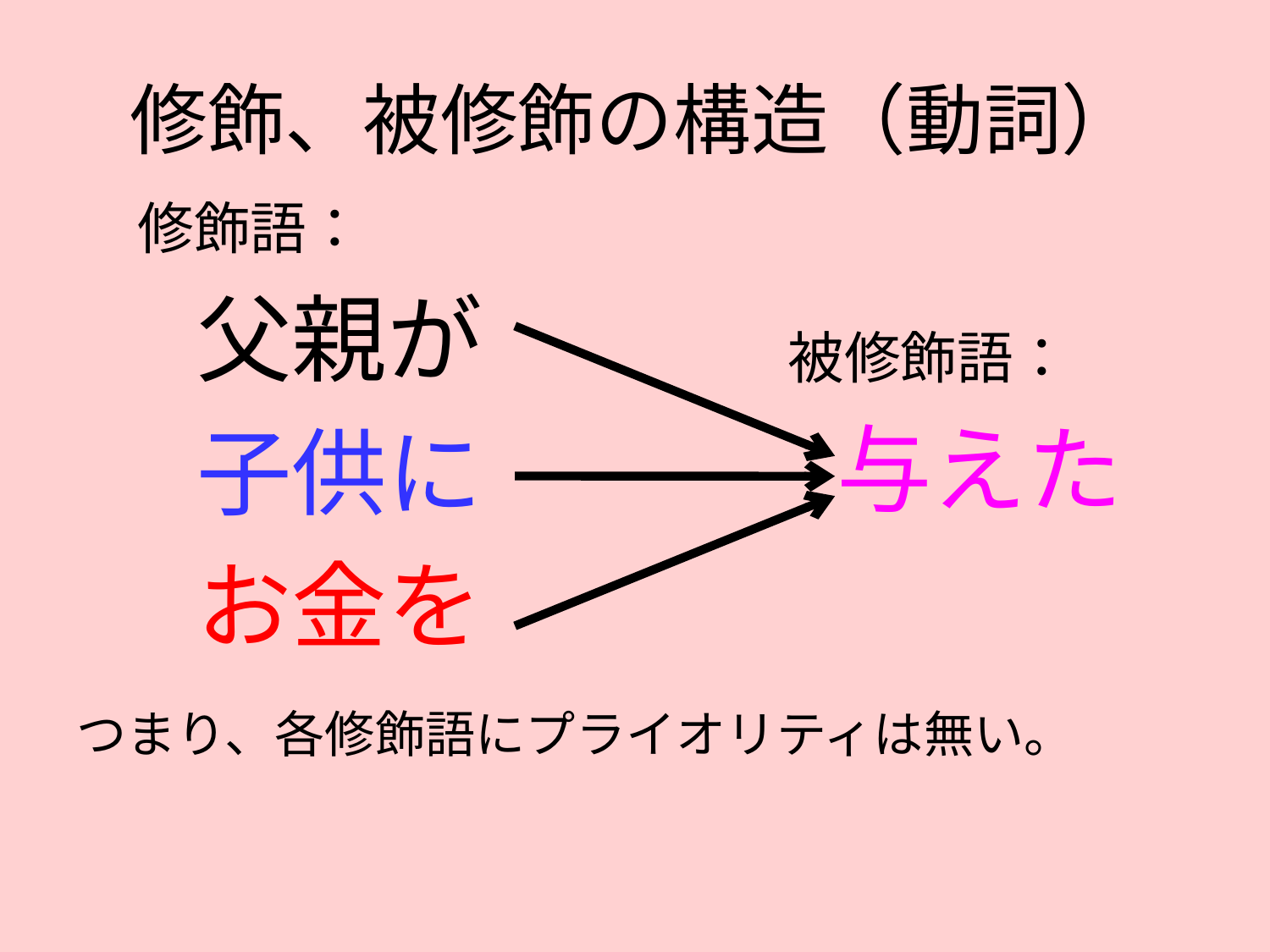

# 修飾、被修飾の構造（動詞）
修飾語：
父親が
子供に
お金を

被修飾語：
与えた
つまり、各修飾語にプライオリティは無い。